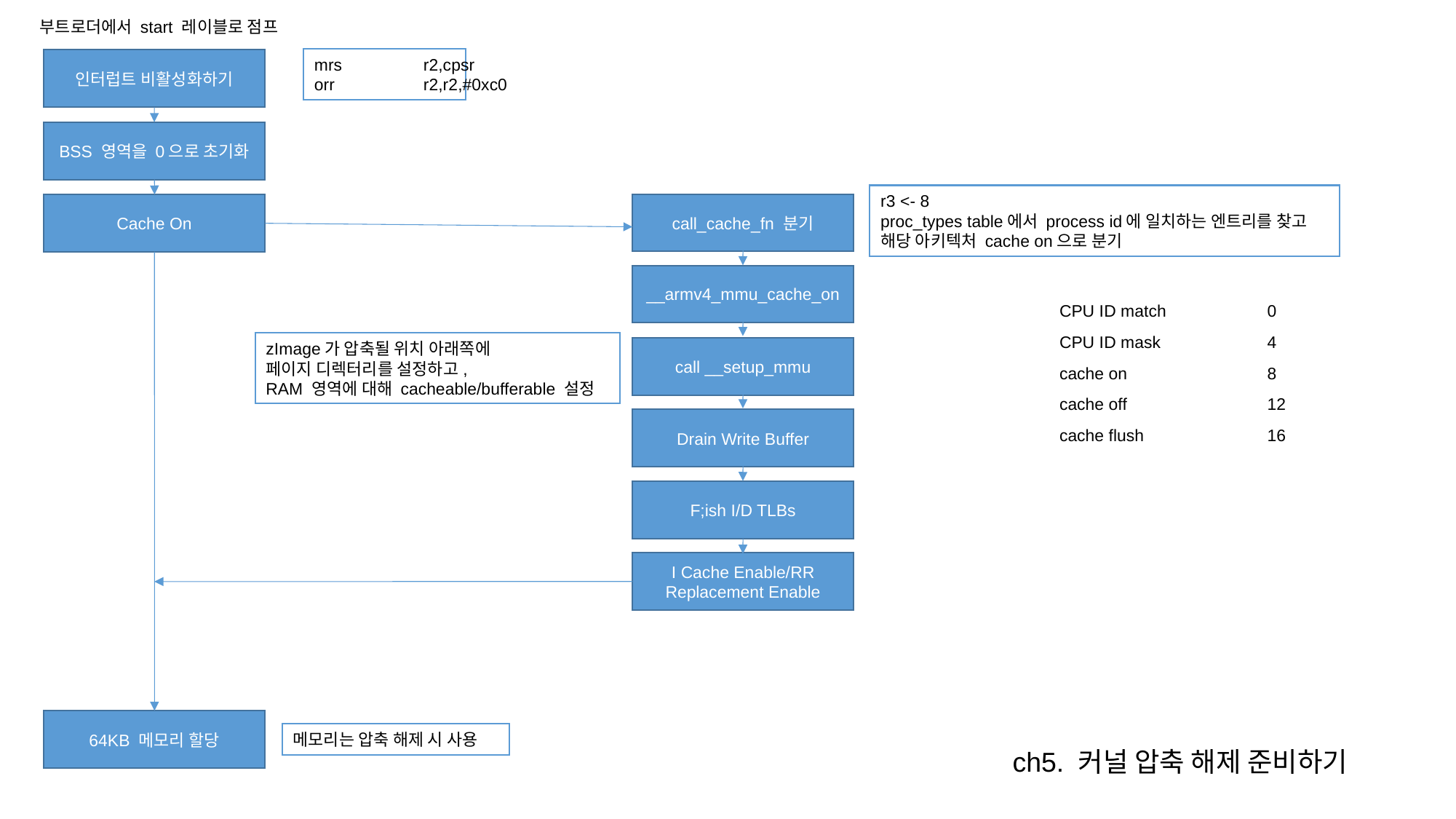

부트로더에서 start 레이블로 점프
mrs	r2,cpsr
orr	r2,r2,#0xc0
인터럽트 비활성화하기

BSS 영역을 0으로 초기화

r3 <- 8
proc_types table에서 process id에 일치하는 엔트리를 찾고
해당 아키텍처 cache on으로 분기
Cache On
call_cache_fn 분기

__armv4_mmu_cache_on
| proc\_types | offset |
| --- | --- |
| CPU ID match | 0 |
| CPU ID mask | 4 |
| cache on | 8 |
| cache off | 12 |
| cache flush | 16 |

zImage가 압축될 위치 아래쪽에
페이지 디렉터리를 설정하고,
RAM 영역에 대해 cacheable/bufferable 설정
call __setup_mmu

Drain Write Buffer

F;ish I/D TLBs

I Cache Enable/RR Replacement Enable

64KB 메모리 할당
메모리는 압축 해제 시 사용
ch5. 커널 압축 해제 준비하기